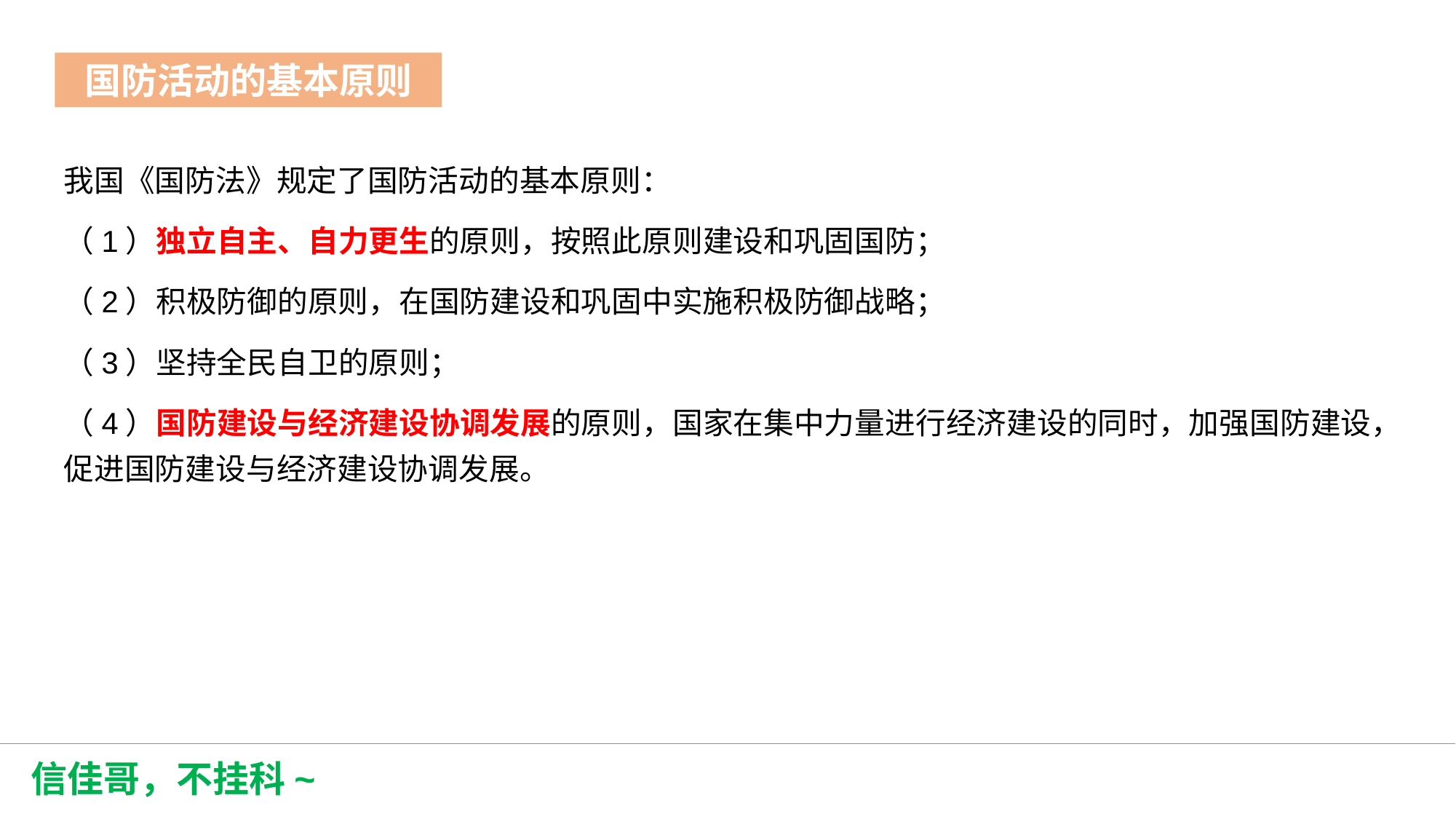

国防活动的基本原则
第一节
我国《国防法》规定了国防活动的基本原则：
（1）独立自主、自力更生的原则，按照此原则建设和巩固国防；
（2）积极防御的原则，在国防建设和巩固中实施积极防御战略；
（3）坚持全民自卫的原则；
（4）国防建设与经济建设协调发展的原则，国家在集中力量进行经济建设的同时，加强国防建设，促进国防建设与经济建设协调发展。